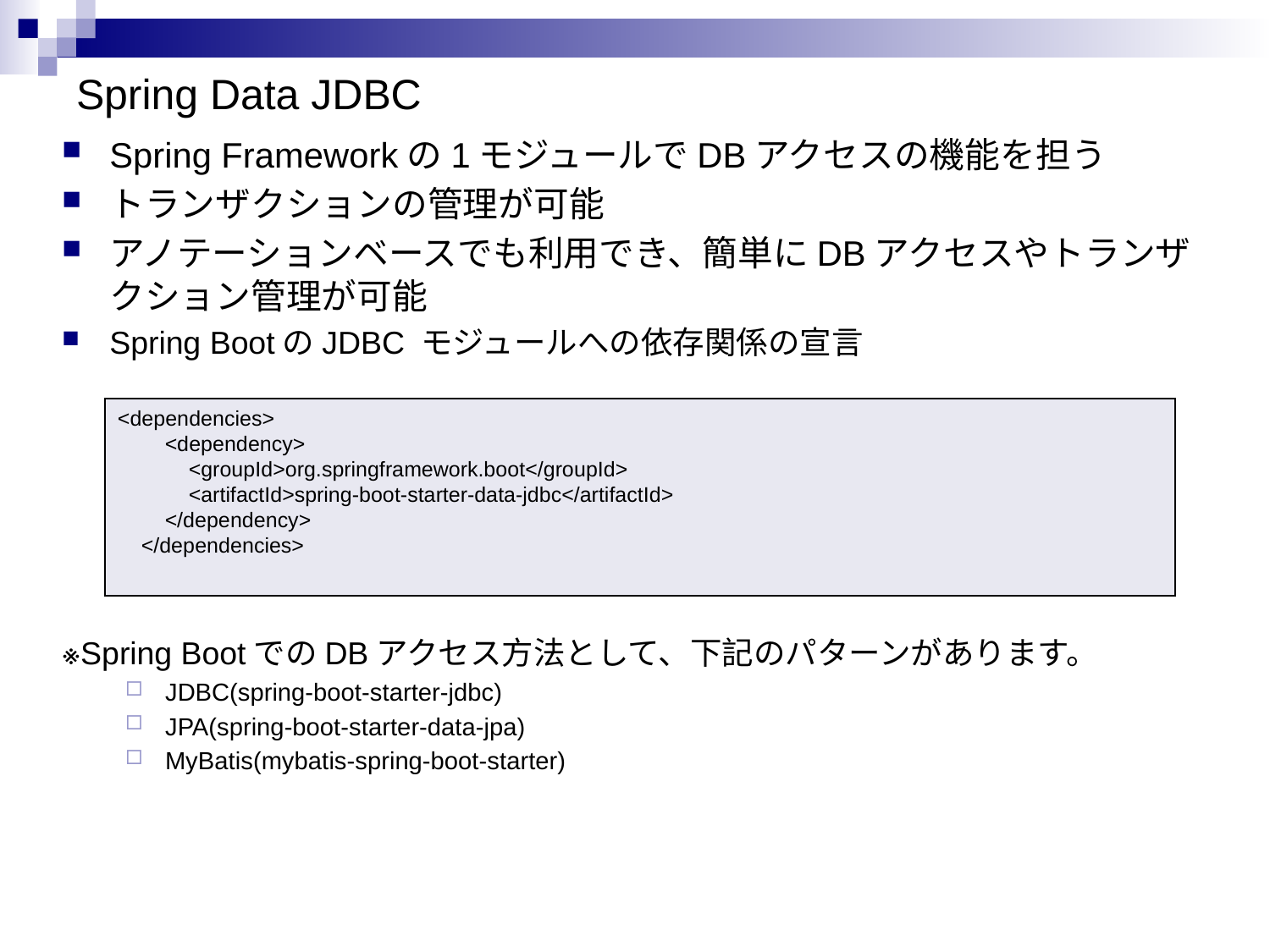

# Spring Data JDBC
Spring Frameworkの1モジュールでDBアクセスの機能を担う
トランザクションの管理が可能
アノテーションベースでも利用でき、簡単にDBアクセスやトランザクション管理が可能
Spring BootのJDBC モジュールへの依存関係の宣言

※Spring BootでのDBアクセス方法として、下記のパターンがあります。
JDBC(spring-boot-starter-jdbc)
JPA(spring-boot-starter-data-jpa)
MyBatis(mybatis-spring-boot-starter)

<dependencies>
        <dependency>
            <groupId>org.springframework.boot</groupId>
            <artifactId>spring-boot-starter-data-jdbc</artifactId>
        </dependency>
    </dependencies>